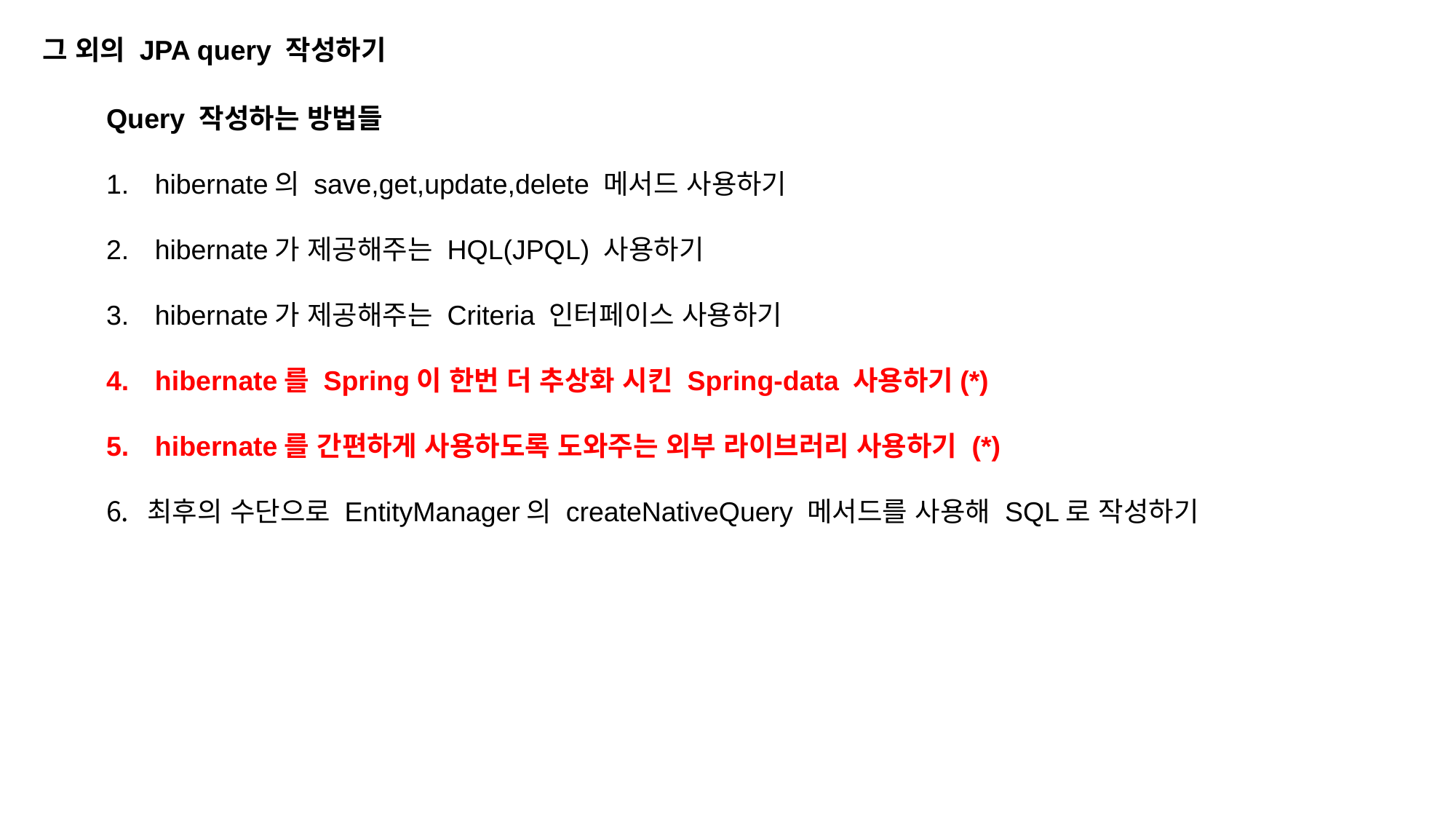

그 외의 JPA query 작성하기
Query 작성하는 방법들

 hibernate의 save,get,update,delete 메서드 사용하기

 hibernate가 제공해주는 HQL(JPQL) 사용하기

 hibernate가 제공해주는 Criteria 인터페이스 사용하기

 hibernate를 Spring이 한번 더 추상화 시킨 Spring-data 사용하기(*)

 hibernate를 간편하게 사용하도록 도와주는 외부 라이브러리 사용하기 (*)

최후의 수단으로 EntityManager의 createNativeQuery 메서드를 사용해 SQL로 작성하기